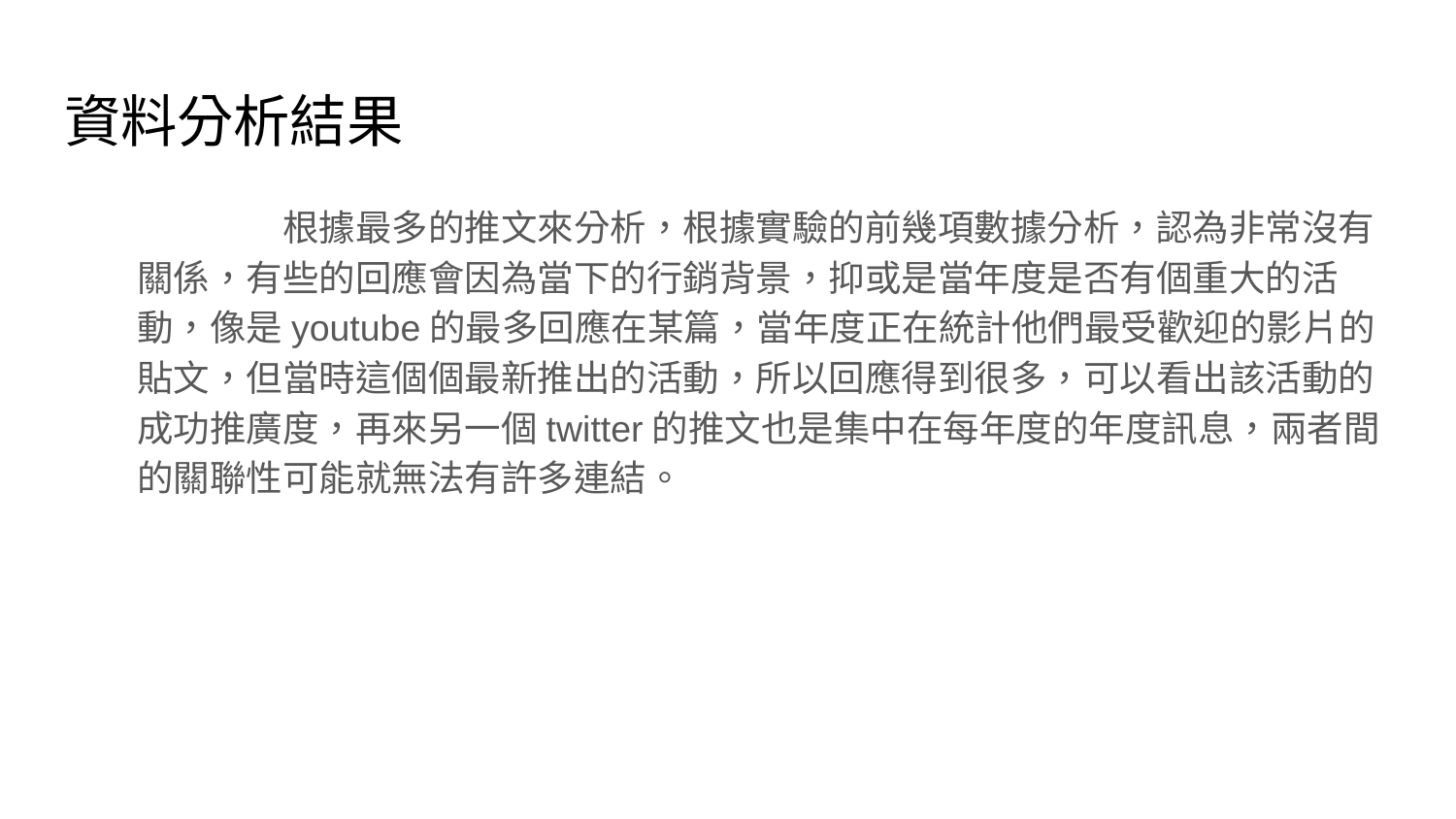

# 資料分析結果
		根據最多的推文來分析，根據實驗的前幾項數據分析，認為非常沒有關係，有些的回應會因為當下的行銷背景，抑或是當年度是否有個重大的活動，像是youtube的最多回應在某篇，當年度正在統計他們最受歡迎的影片的貼文，但當時這個個最新推出的活動，所以回應得到很多，可以看出該活動的成功推廣度，再來另一個twitter的推文也是集中在每年度的年度訊息，兩者間的關聯性可能就無法有許多連結。